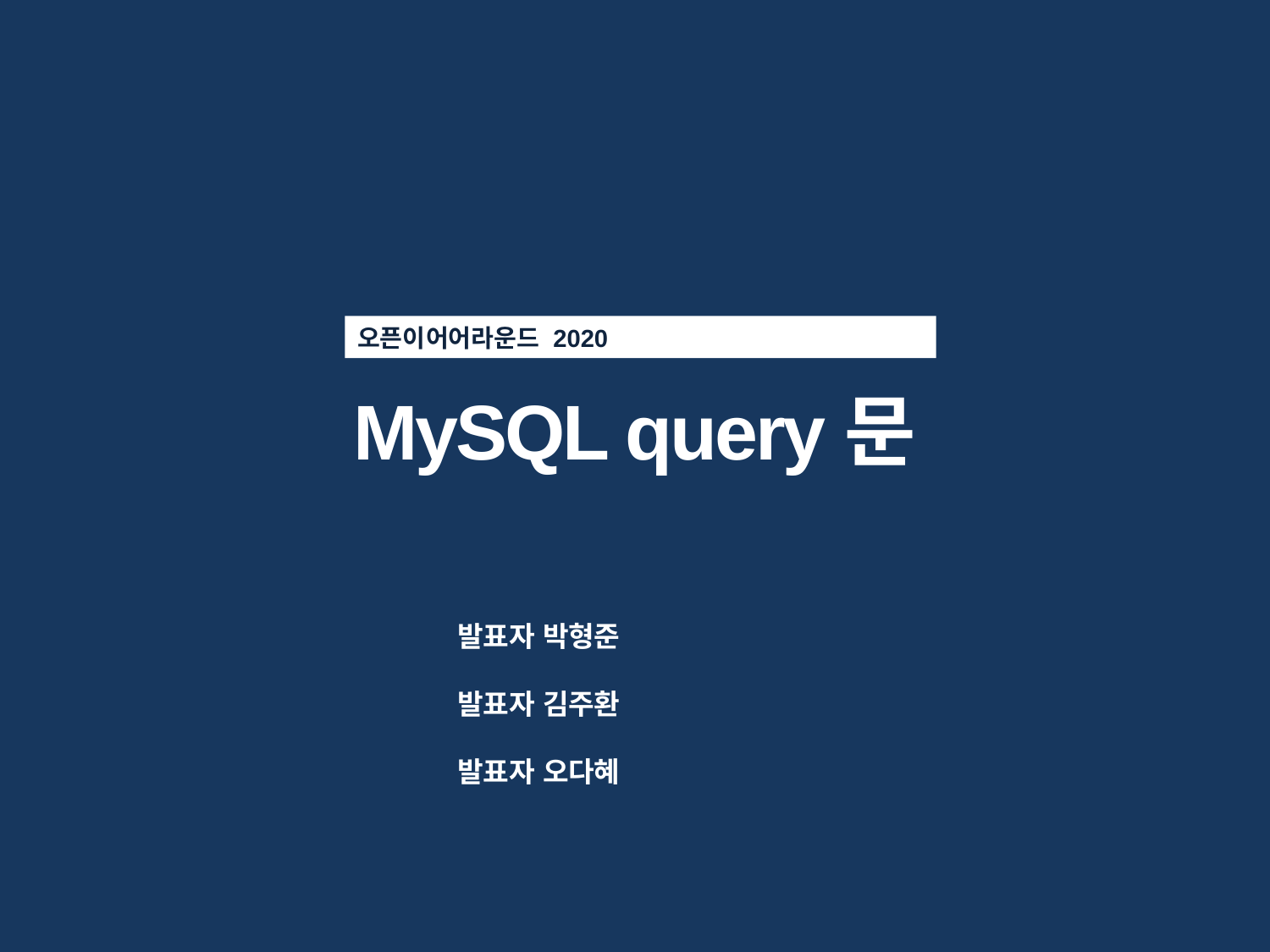

오픈이어어라운드 2020
MySQL query문
발표자 박형준
발표자 김주환
발표자 오다혜